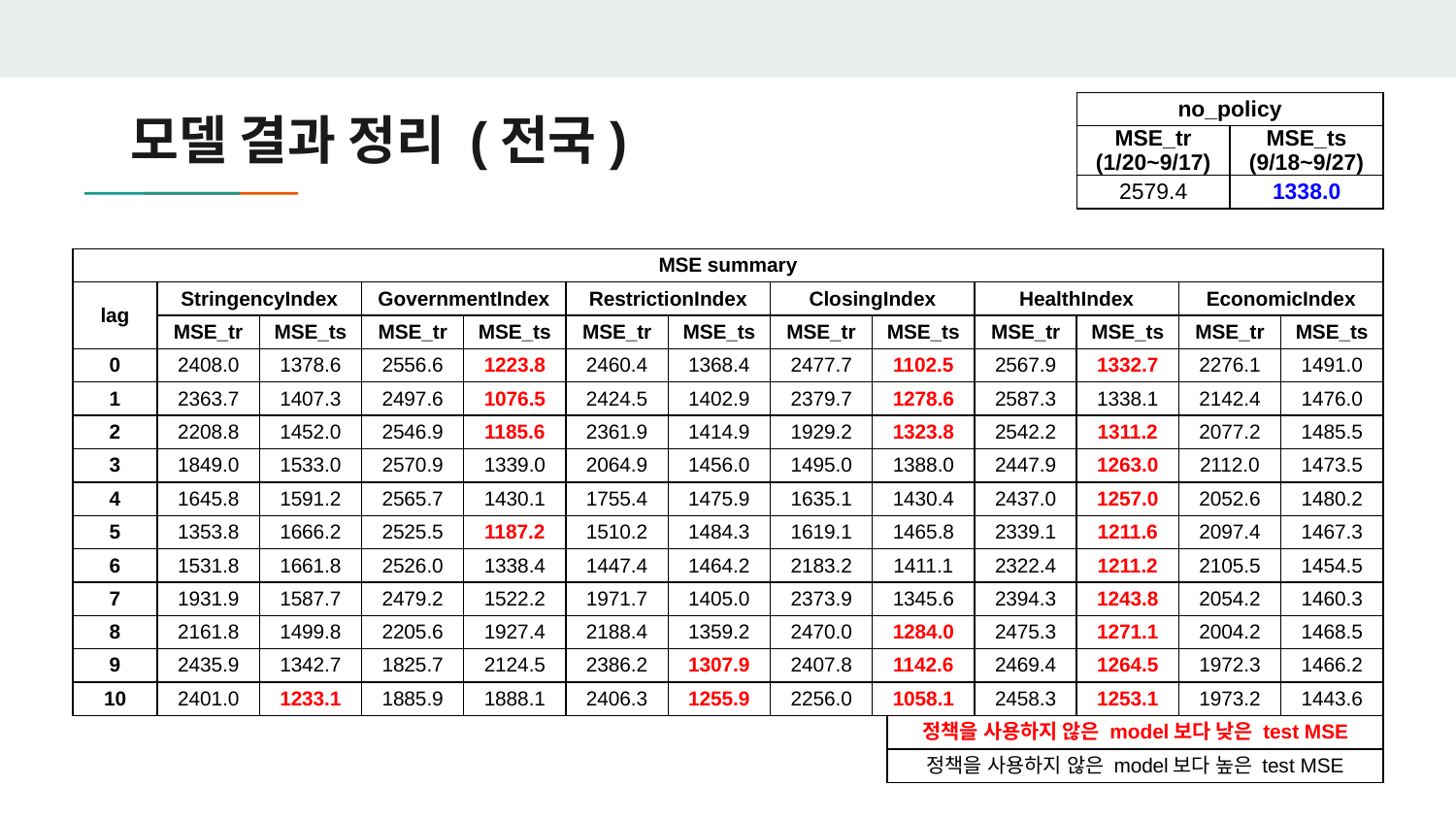

# 모델 결과 정리 (전국)
| no\_policy |  |
| --- | --- |
| MSE\_tr (1/20~9/17) | MSE\_ts (9/18~9/27) |
| 2579.4 | 1338.0 |
| MSE summary |  |  |  |  |  |  |  |  |  |  |  |  |
| --- | --- | --- | --- | --- | --- | --- | --- | --- | --- | --- | --- | --- |
| lag | StringencyIndex |  | GovernmentIndex |  | RestrictionIndex |  | ClosingIndex |  | HealthIndex |  | EconomicIndex |  |
|  | MSE\_tr | MSE\_ts | MSE\_tr | MSE\_ts | MSE\_tr | MSE\_ts | MSE\_tr | MSE\_ts | MSE\_tr | MSE\_ts | MSE\_tr | MSE\_ts |
| 0 | 2408.0 | 1378.6 | 2556.6 | 1223.8 | 2460.4 | 1368.4 | 2477.7 | 1102.5 | 2567.9 | 1332.7 | 2276.1 | 1491.0 |
| 1 | 2363.7 | 1407.3 | 2497.6 | 1076.5 | 2424.5 | 1402.9 | 2379.7 | 1278.6 | 2587.3 | 1338.1 | 2142.4 | 1476.0 |
| 2 | 2208.8 | 1452.0 | 2546.9 | 1185.6 | 2361.9 | 1414.9 | 1929.2 | 1323.8 | 2542.2 | 1311.2 | 2077.2 | 1485.5 |
| 3 | 1849.0 | 1533.0 | 2570.9 | 1339.0 | 2064.9 | 1456.0 | 1495.0 | 1388.0 | 2447.9 | 1263.0 | 2112.0 | 1473.5 |
| 4 | 1645.8 | 1591.2 | 2565.7 | 1430.1 | 1755.4 | 1475.9 | 1635.1 | 1430.4 | 2437.0 | 1257.0 | 2052.6 | 1480.2 |
| 5 | 1353.8 | 1666.2 | 2525.5 | 1187.2 | 1510.2 | 1484.3 | 1619.1 | 1465.8 | 2339.1 | 1211.6 | 2097.4 | 1467.3 |
| 6 | 1531.8 | 1661.8 | 2526.0 | 1338.4 | 1447.4 | 1464.2 | 2183.2 | 1411.1 | 2322.4 | 1211.2 | 2105.5 | 1454.5 |
| 7 | 1931.9 | 1587.7 | 2479.2 | 1522.2 | 1971.7 | 1405.0 | 2373.9 | 1345.6 | 2394.3 | 1243.8 | 2054.2 | 1460.3 |
| 8 | 2161.8 | 1499.8 | 2205.6 | 1927.4 | 2188.4 | 1359.2 | 2470.0 | 1284.0 | 2475.3 | 1271.1 | 2004.2 | 1468.5 |
| 9 | 2435.9 | 1342.7 | 1825.7 | 2124.5 | 2386.2 | 1307.9 | 2407.8 | 1142.6 | 2469.4 | 1264.5 | 1972.3 | 1466.2 |
| 10 | 2401.0 | 1233.1 | 1885.9 | 1888.1 | 2406.3 | 1255.9 | 2256.0 | 1058.1 | 2458.3 | 1253.1 | 1973.2 | 1443.6 |
| 정책을 사용하지 않은 model보다 낮은 test MSE |
| --- |
| 정책을 사용하지 않은 model보다 높은 test MSE |